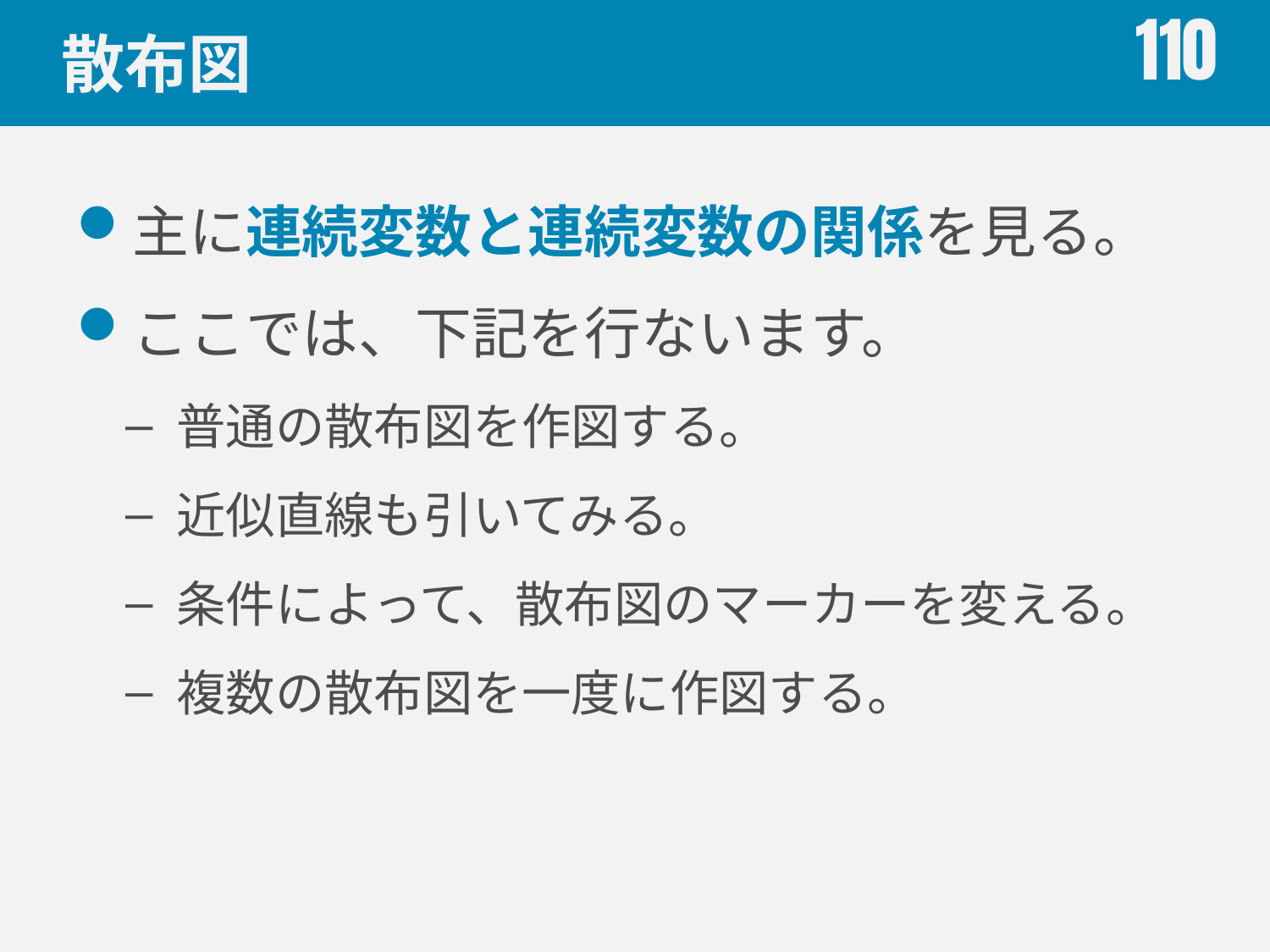

# 散布図
110
主に連続変数と連続変数の関係を見る。
ここでは、下記を行ないます。
普通の散布図を作図する。
近似直線も引いてみる。
条件によって、散布図のマーカーを変える。
複数の散布図を一度に作図する。